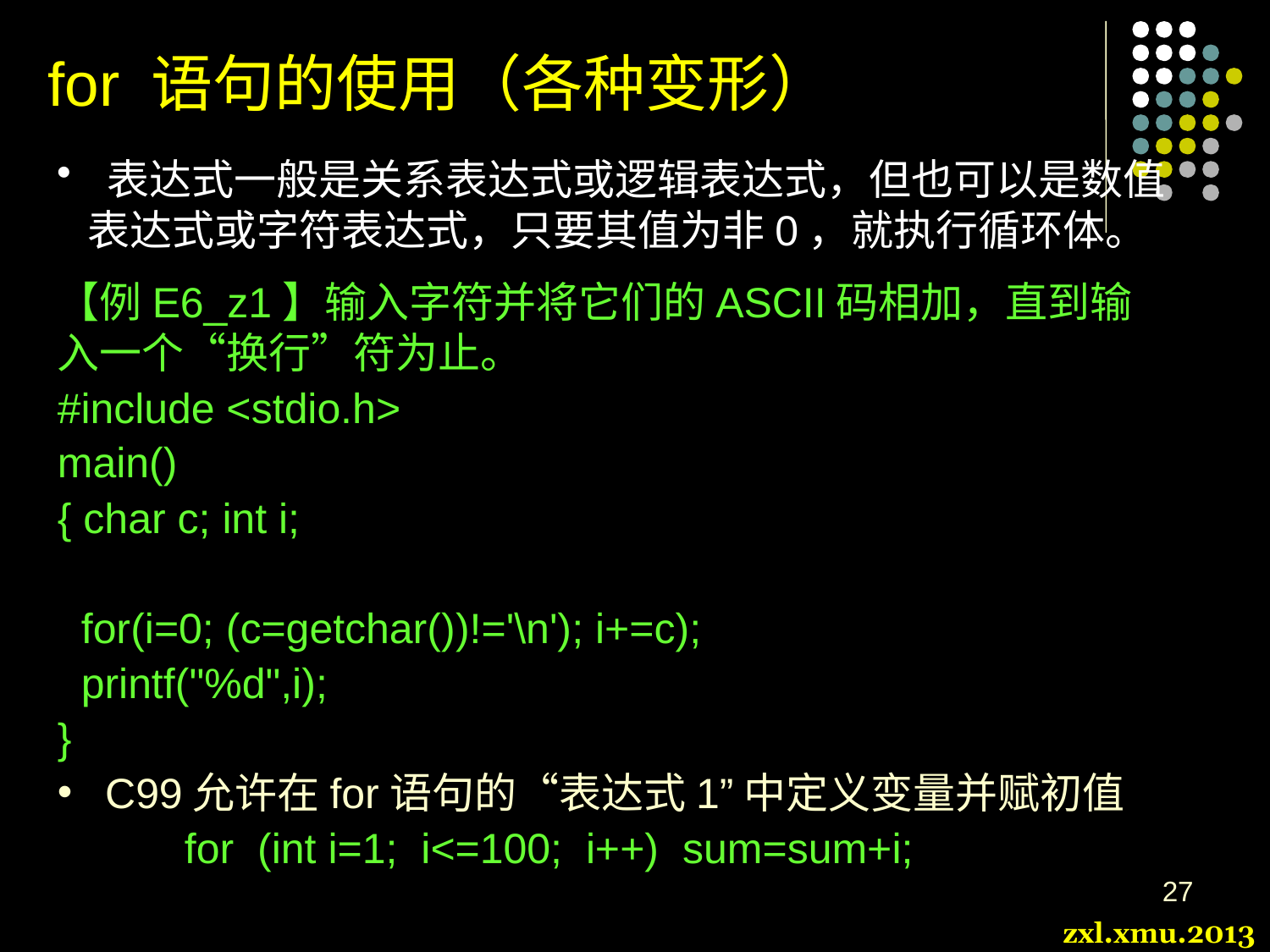

for 语句的使用（各种变形）
 表达式一般是关系表达式或逻辑表达式，但也可以是数值表达式或字符表达式，只要其值为非0，就执行循环体。
【例E6_z1】输入字符并将它们的ASCII码相加，直到输入一个“换行”符为止。
#include <stdio.h>
main()
{ char c; int i;

  for(i=0; (c=getchar())!='\n'); i+=c);
  printf("%d",i);
}
C99允许在for语句的“表达式1”中定义变量并赋初值
	for  (int i=1;  i<=100;  i++)  sum=sum+i;

27